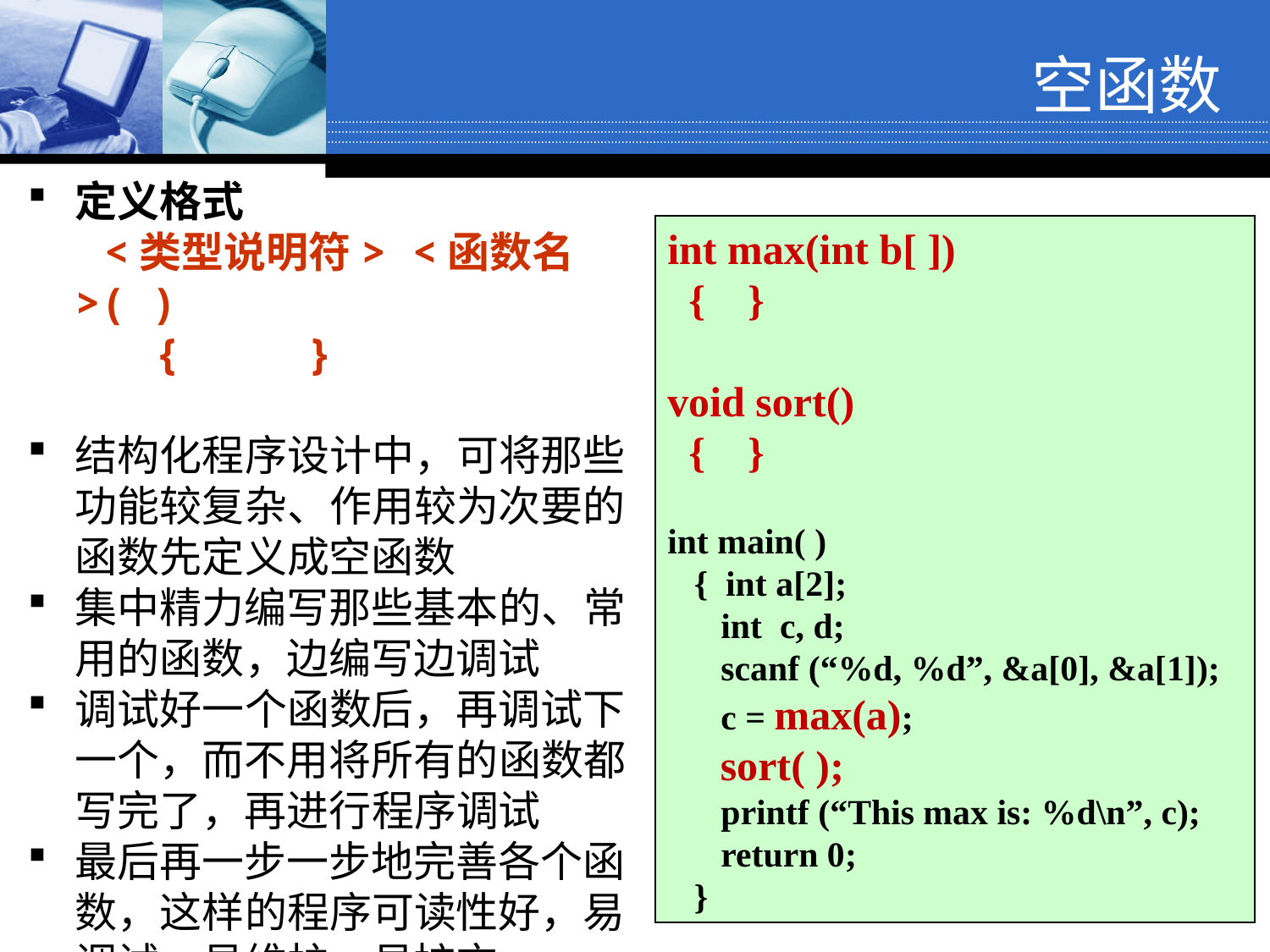

空函数
定义格式
   <类型说明符> <函数名>( )
     {     }

结构化程序设计中，可将那些功能较复杂、作用较为次要的函数先定义成空函数
集中精力编写那些基本的、常用的函数，边编写边调试
调试好一个函数后，再调试下一个，而不用将所有的函数都写完了，再进行程序调试
最后再一步一步地完善各个函数，这样的程序可读性好，易调试，易维护，易扩充
int max(int b[ ])
  {    }

void sort()
  {    }

int main( )
   {  int a[2];
      int  c, d;
      scanf (“%d, %d”, &a[0], &a[1]);
      c = max(a);
     sort( );
      printf (“This max is: %d\n”, c);
      return 0;
   }